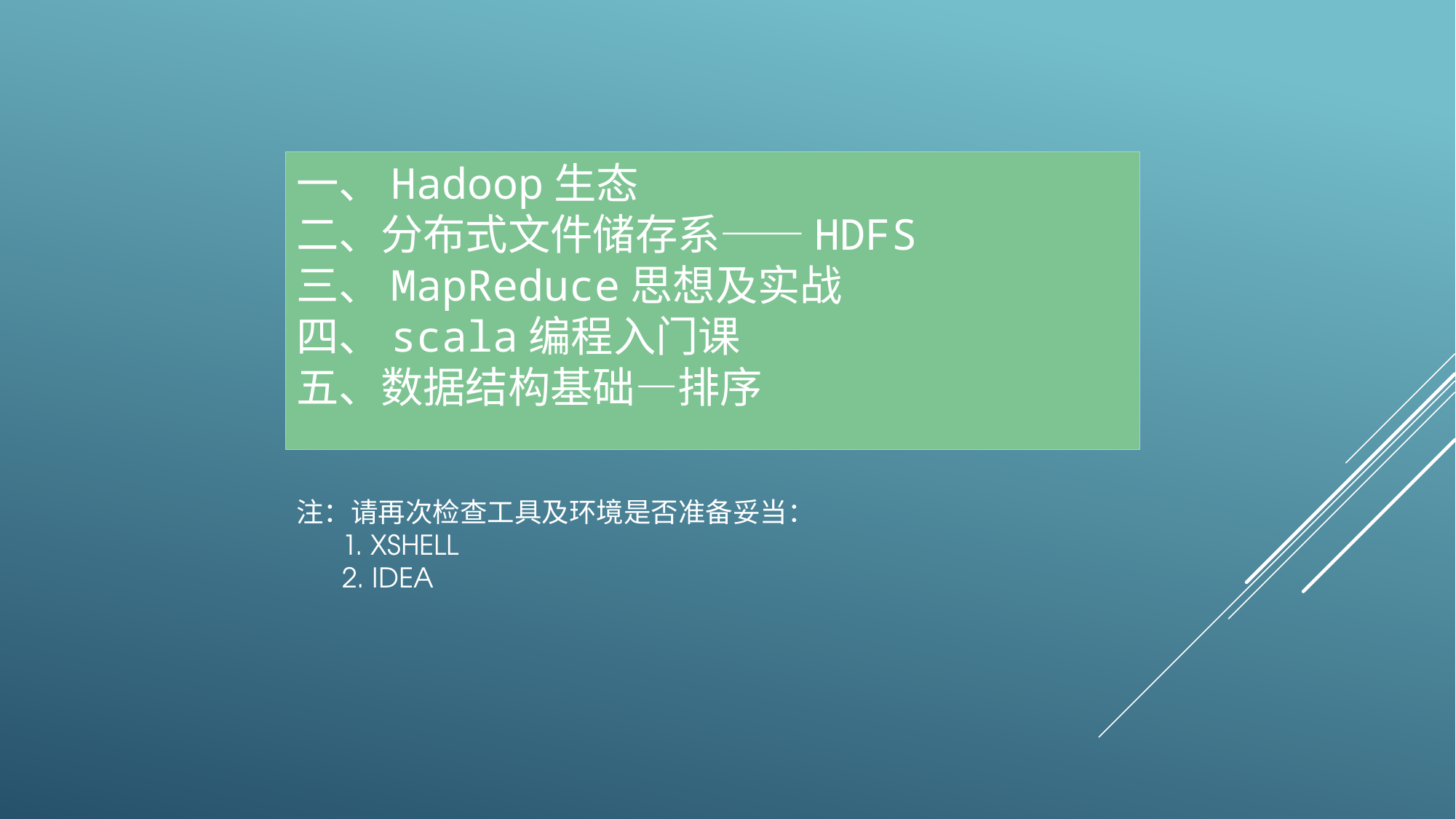

一、Hadoop生态
二、分布式文件储存系——HDFS
三、MapReduce思想及实战
四、scala编程入门课
五、数据结构基础—排序

注：请再次检查工具及环境是否准备妥当：
      1. XSHELL
      2. IDEA